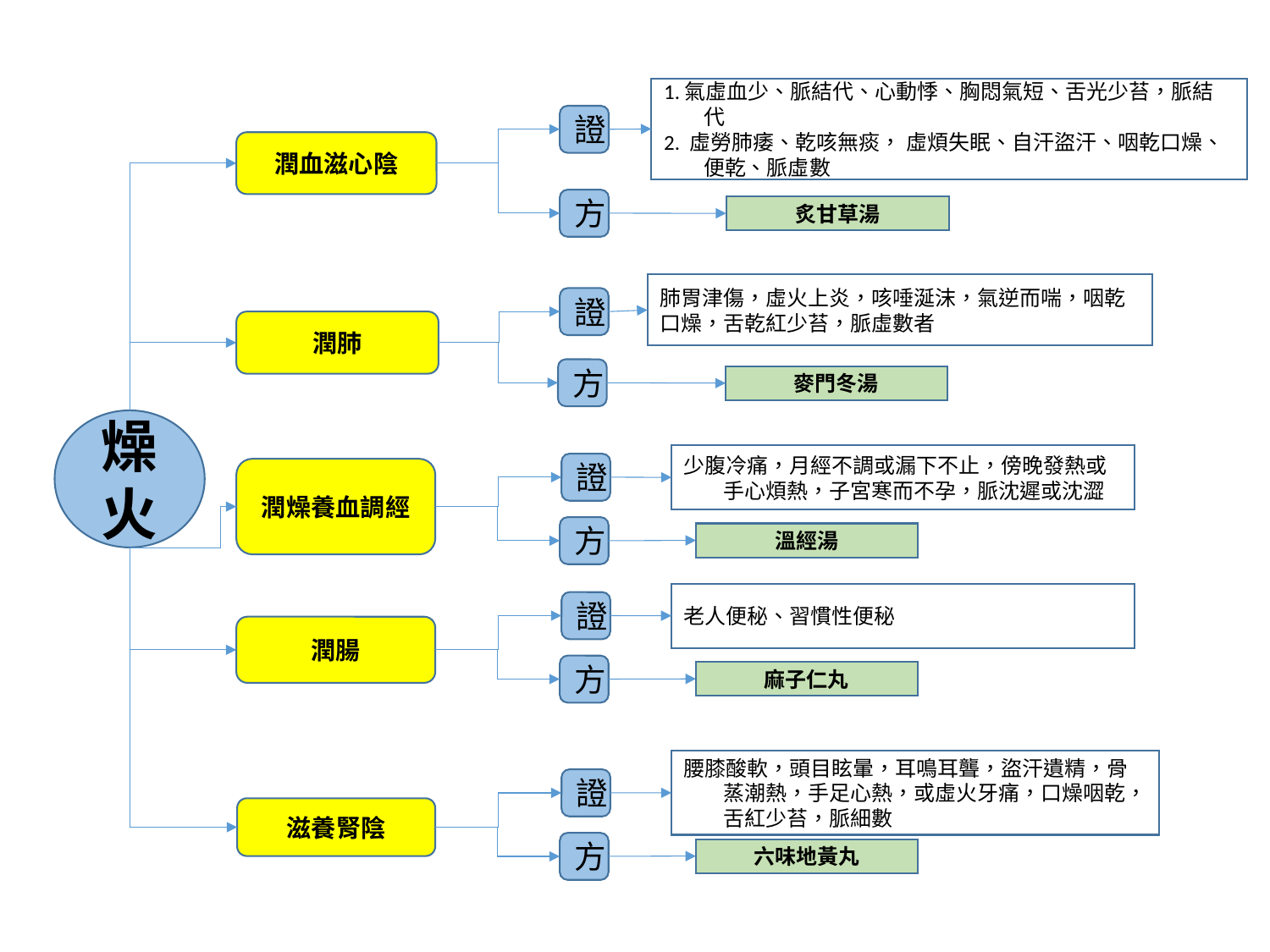

1.氣虛血少、脈結代、心動悸、胸悶氣短、舌光少苔，脈結代
2. 虛勞肺痿、乾咳無痰， 虛煩失眠、自汗盜汗、咽乾口燥、便乾、脈虛數
證
潤血滋心陰
方
炙甘草湯
肺胃津傷，虛火上炎，咳唾涎沫，氣逆而喘，咽乾
口燥，舌乾紅少苔，脈虛數者
證
潤肺
方
麥門冬湯
燥火
少腹冷痛，月經不調或漏下不止，傍晚發熱或手心煩熱，子宮寒而不孕，脈沈遲或沈澀
證
潤燥養血調經
方
溫經湯
老人便秘、習慣性便秘
證
潤腸
方
麻子仁丸
腰膝酸軟，頭目眩暈，耳鳴耳聾，盜汗遺精，骨蒸潮熱，手足心熱，或虛火牙痛，口燥咽乾，舌紅少苔，脈細數
證
滋養腎陰
方
六味地黃丸